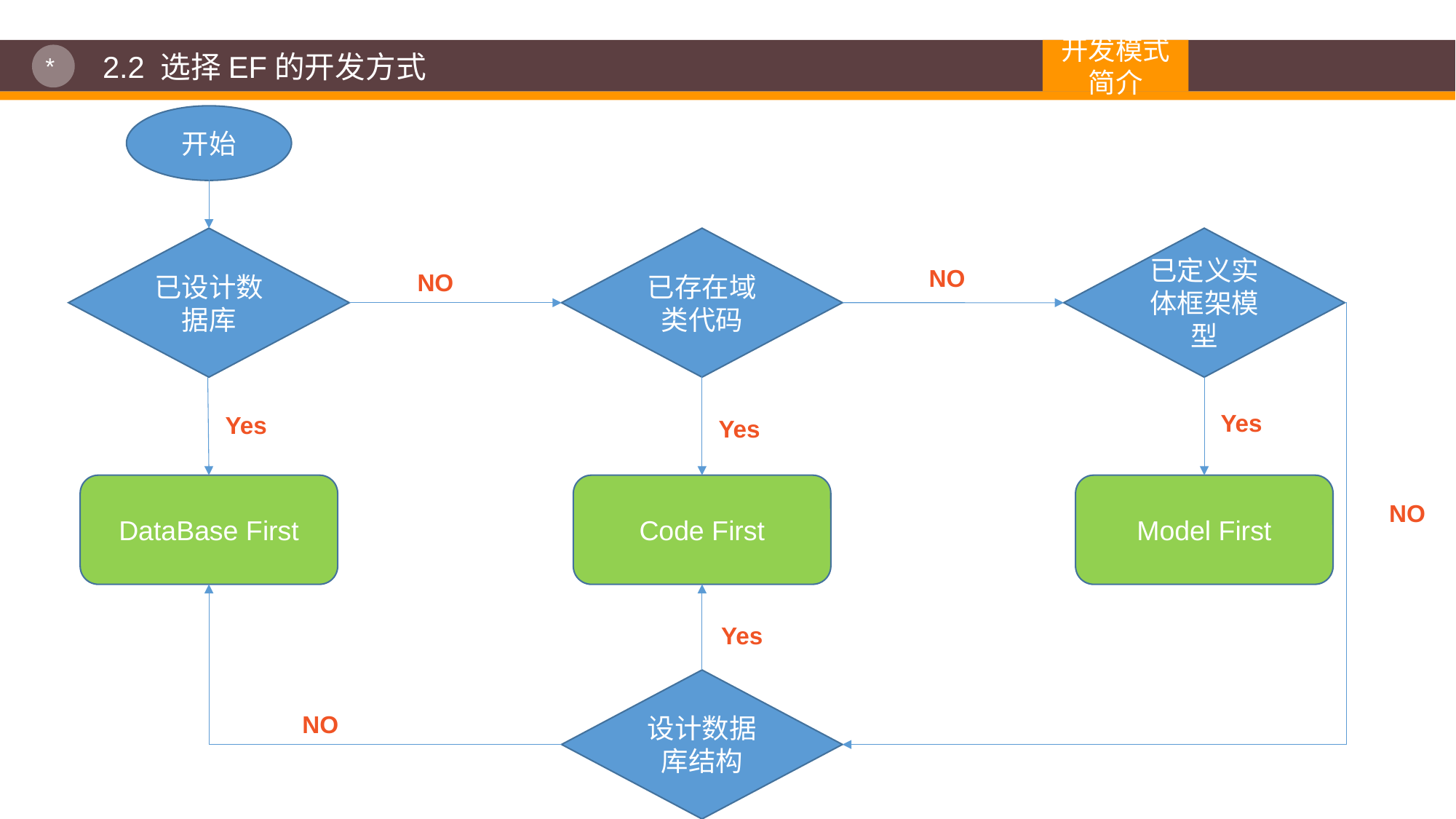

图表设计
开发模式简介
2.2 选择EF的开发方式

*

开始
已定义实体框架模型
已设计数据库
已存在域类代码
NO
NO
Yes
Yes
Yes
DataBase First
Code First
Model First
NO
Yes
设计数据库结构
NO